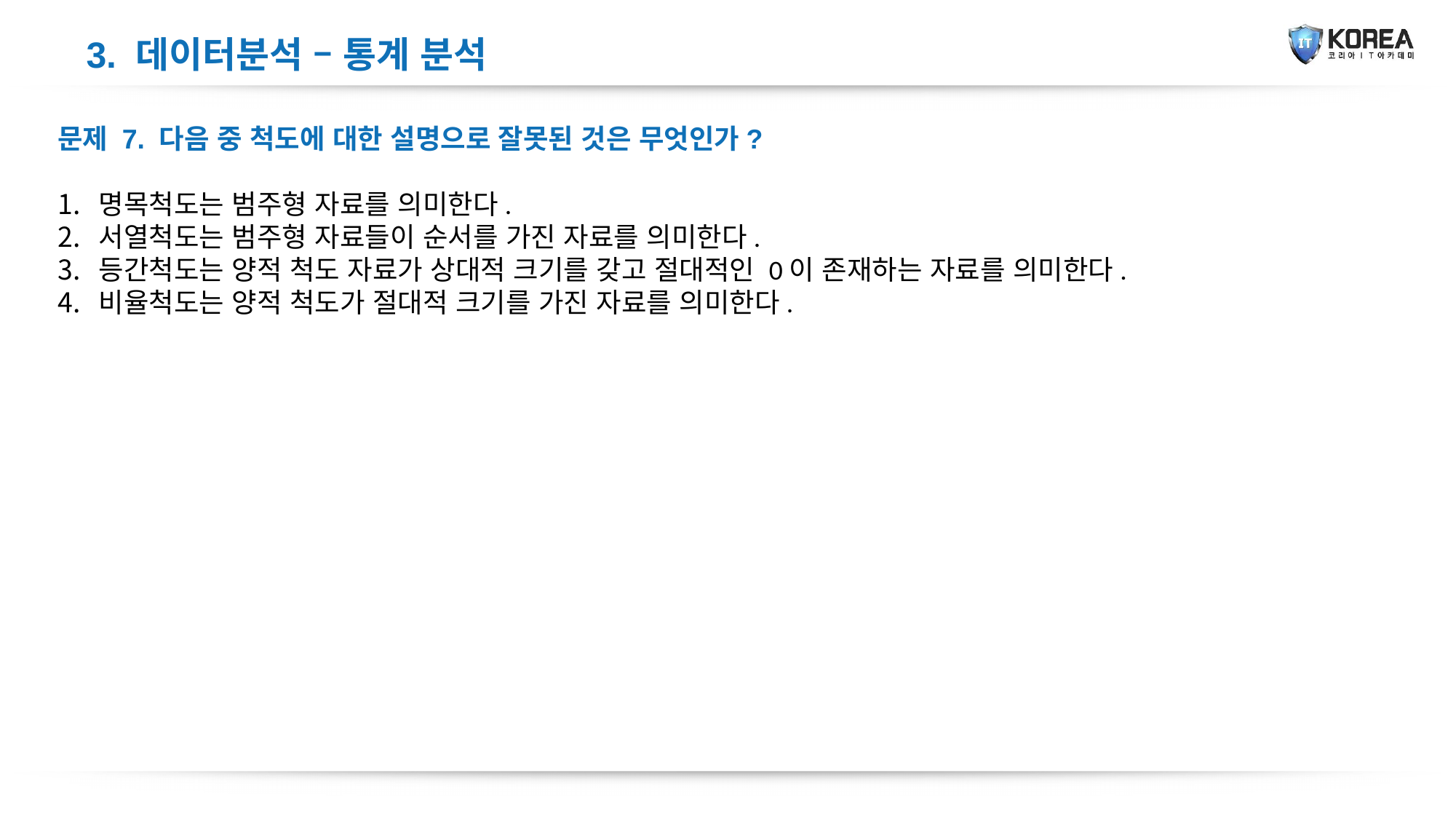

3. 데이터분석 – 통계 분석
문제 7. 다음 중 척도에 대한 설명으로 잘못된 것은 무엇인가?

명목척도는 범주형 자료를 의미한다.
서열척도는 범주형 자료들이 순서를 가진 자료를 의미한다.
등간척도는 양적 척도 자료가 상대적 크기를 갖고 절대적인 0이 존재하는 자료를 의미한다.
비율척도는 양적 척도가 절대적 크기를 가진 자료를 의미한다.